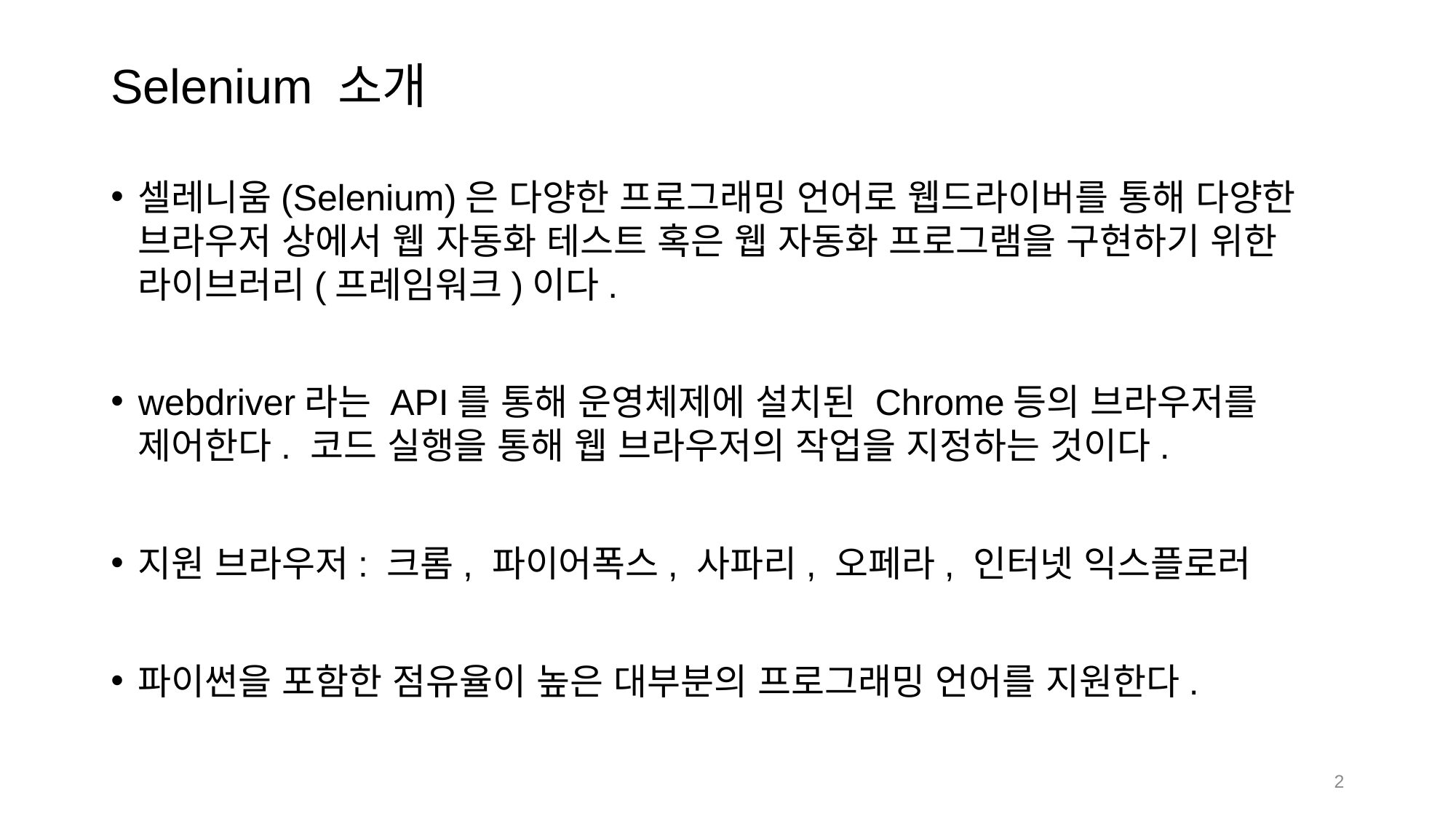

# Selenium 소개
셀레니움(Selenium)은 다양한 프로그래밍 언어로 웹드라이버를 통해 다양한 브라우저 상에서 웹 자동화 테스트 혹은 웹 자동화 프로그램을 구현하기 위한 라이브러리(프레임워크)이다.

webdriver라는 API를 통해 운영체제에 설치된 Chrome등의 브라우저를 제어한다. 코드 실행을 통해 웹 브라우저의 작업을 지정하는 것이다.

지원 브라우저: 크롬, 파이어폭스, 사파리, 오페라, 인터넷 익스플로러

파이썬을 포함한 점유율이 높은 대부분의 프로그래밍 언어를 지원한다.

2